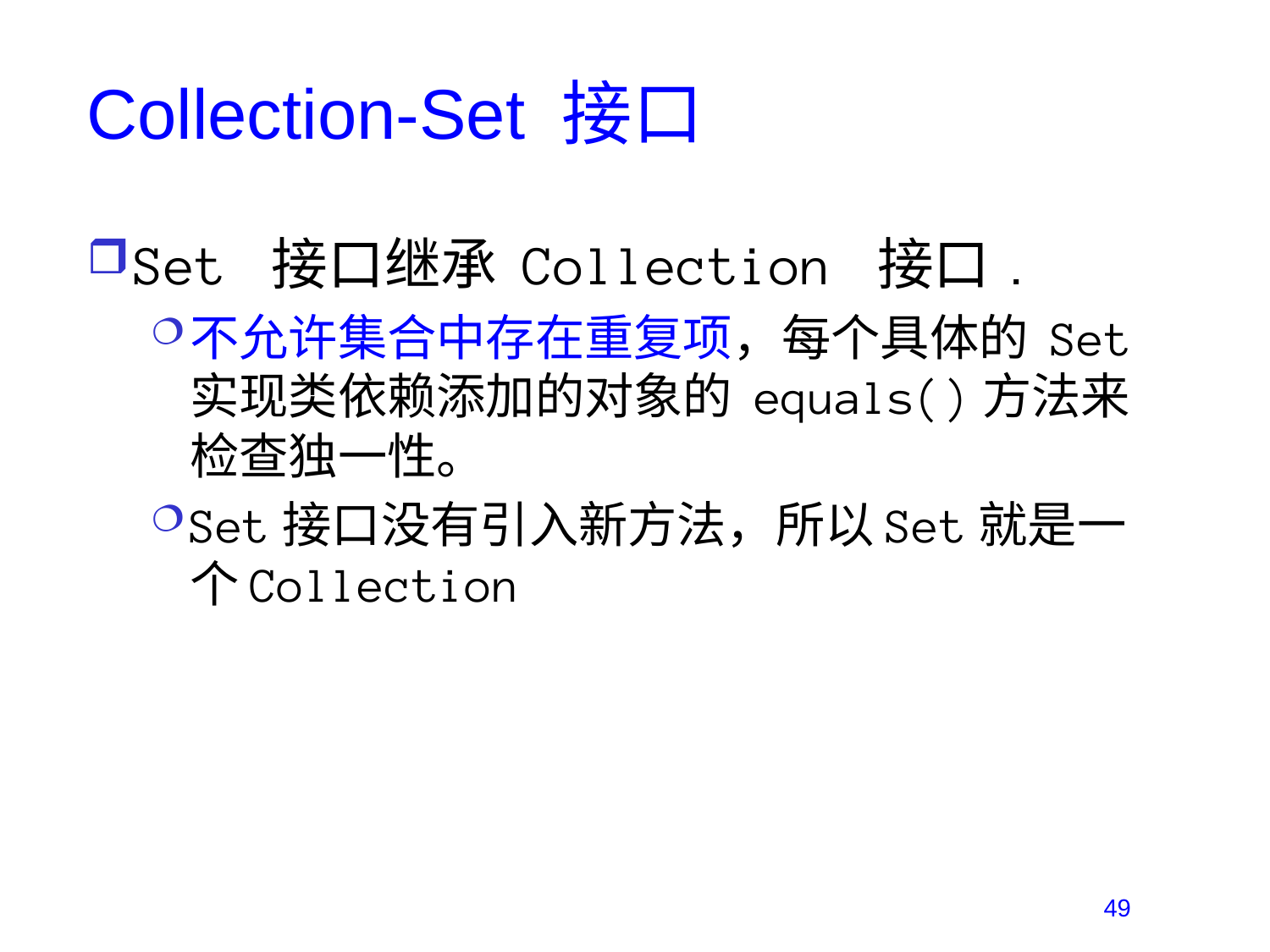

# Collection-Set 接口
Set 接口继承 Collection 接口.
不允许集合中存在重复项，每个具体的 Set 实现类依赖添加的对象的 equals()方法来检查独一性。
Set接口没有引入新方法，所以Set就是一个Collection

49